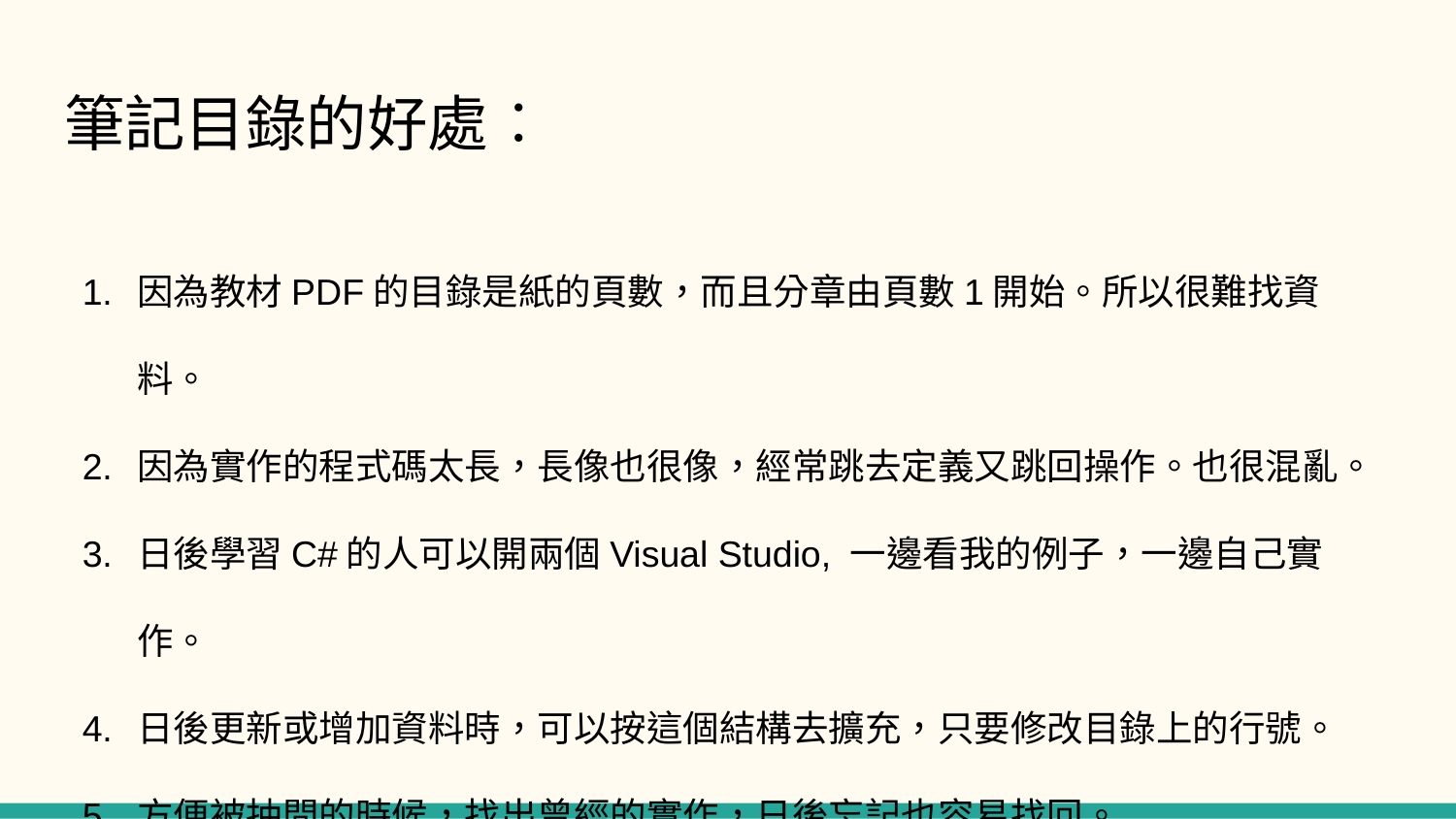

# 筆記目錄的好處︰
因為教材PDF的目錄是紙的頁數，而且分章由頁數1開始。所以很難找資料。
因為實作的程式碼太長，長像也很像，經常跳去定義又跳回操作。也很混亂。
日後學習C#的人可以開兩個Visual Studio, 一邊看我的例子，一邊自己實作。
日後更新或增加資料時，可以按這個結構去擴充，只要修改目錄上的行號。
方便被抽問的時候，找出曾經的實作，日後忘記也容易找回。